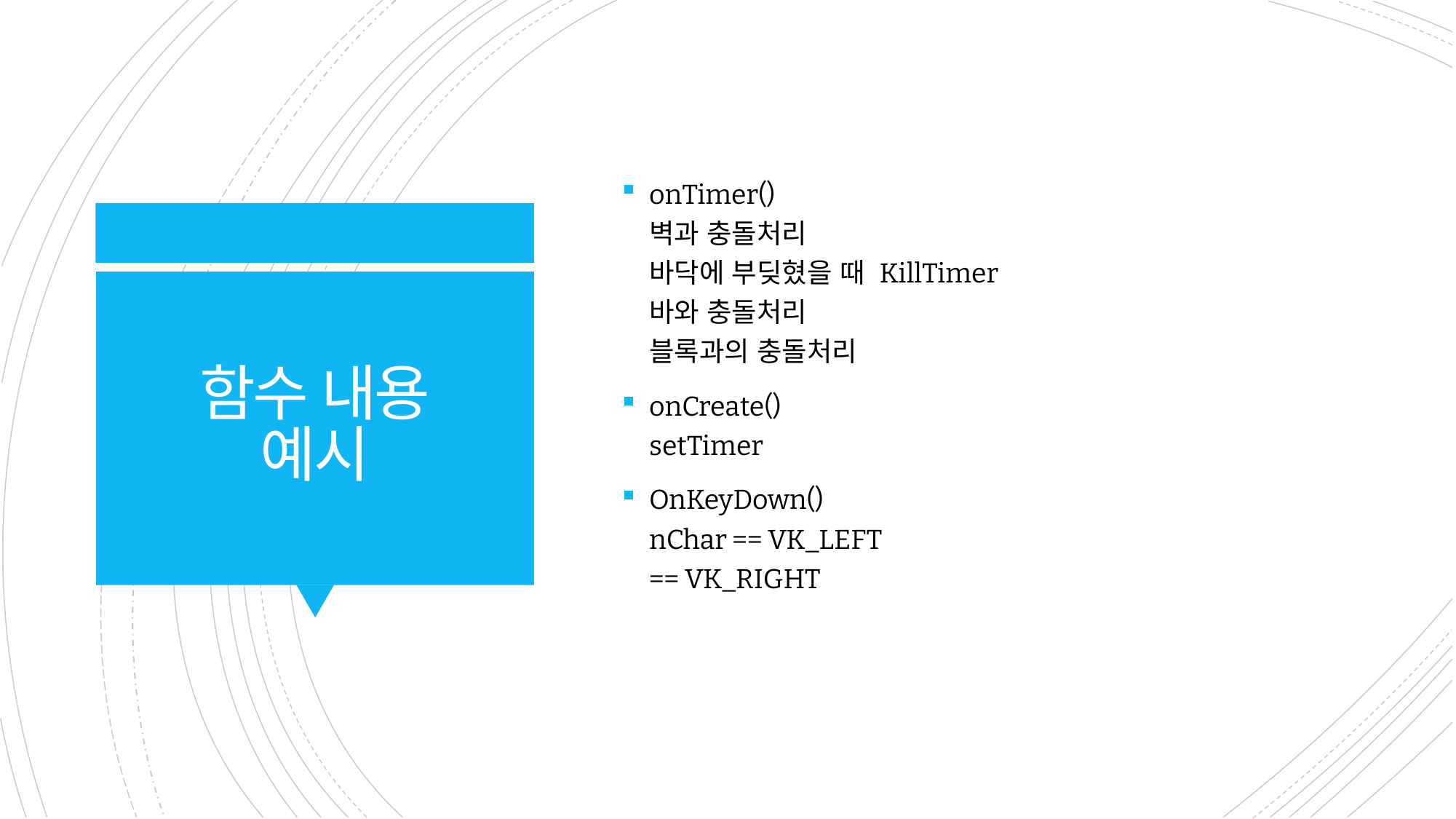

onTimer()
벽과 충돌처리
바닥에 부딪혔을 때 KillTimer
바와 충돌처리
블록과의 충돌처리
onCreate()
setTimer
OnKeyDown()
nChar == VK_LEFT
== VK_RIGHT

# 함수 내용 예시